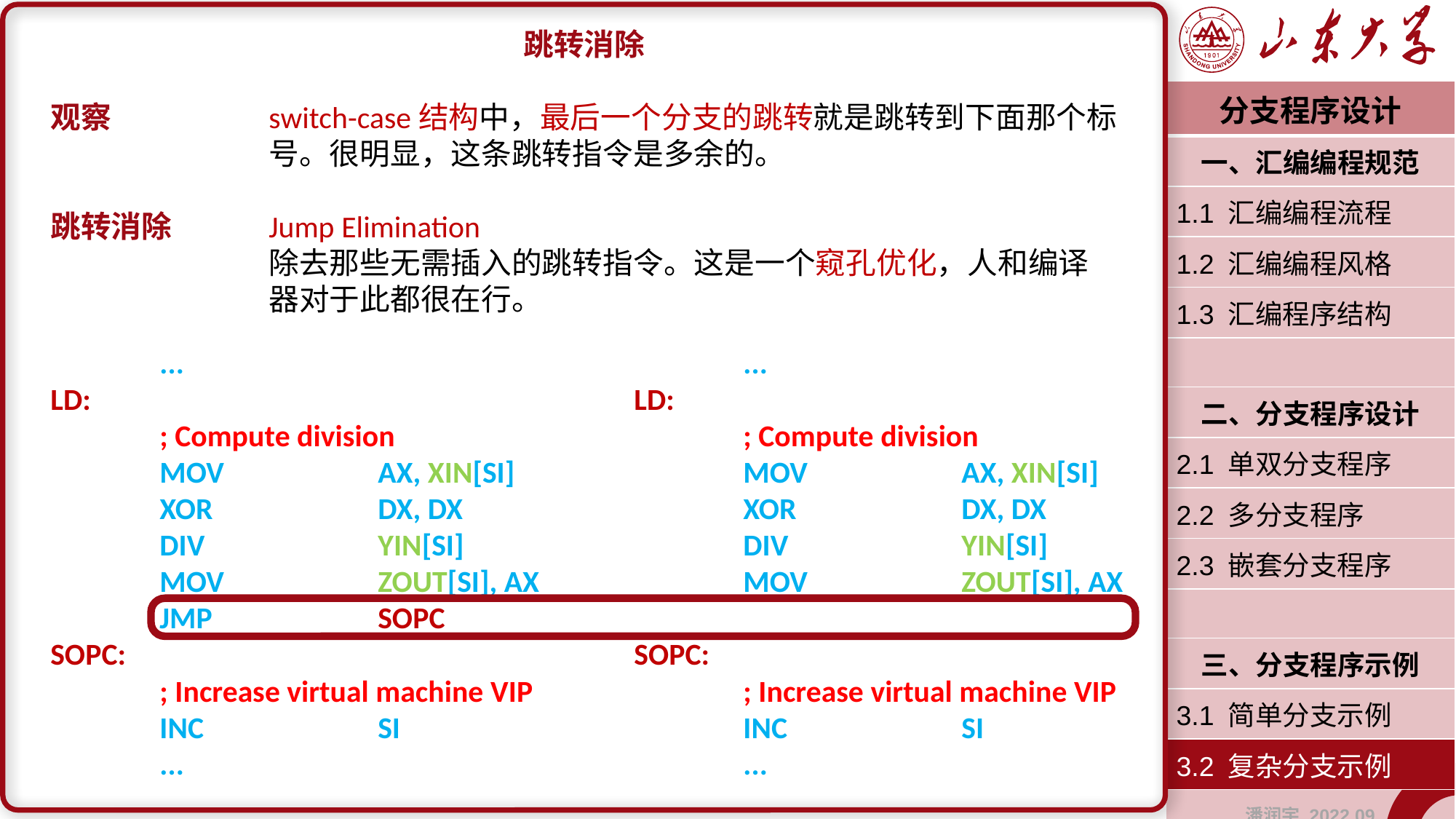

跳转消除

观察		switch-case结构中，最后一个分支的跳转就是跳转到下面那个标		号。很明显，这条跳转指令是多余的。

跳转消除	Jump Elimination
		除去那些无需插入的跳转指令。这是一个窥孔优化，人和编译		器对于此都很在行。
| 分支程序设计 |
| --- |
| 一、汇编编程规范 |
| 1.1 汇编编程流程 |
| 1.2 汇编编程风格 |
| 1.3 汇编程序结构 |
|  |
| 二、分支程序设计 |
| 2.1 单双分支程序 |
| 2.2 多分支程序 |
| 2.3 嵌套分支程序 |
|  |
| 三、分支程序示例 |
| 3.1 简单分支示例 |
| 3.2 复杂分支示例 |
| 潘润宇 2022.09 |
	...
LD:
	; Compute division
	MOV		AX, XIN[SI]
	XOR		DX, DX
	DIV		YIN[SI]
	MOV		ZOUT[SI], AX
	JMP		SOPC
SOPC:
	; Increase virtual machine VIP
	INC		SI
	...
	...
LD:
	; Compute division
	MOV		AX, XIN[SI]
	XOR		DX, DX
	DIV		YIN[SI]
	MOV		ZOUT[SI], AX

SOPC:
	; Increase virtual machine VIP
	INC		SI
	...